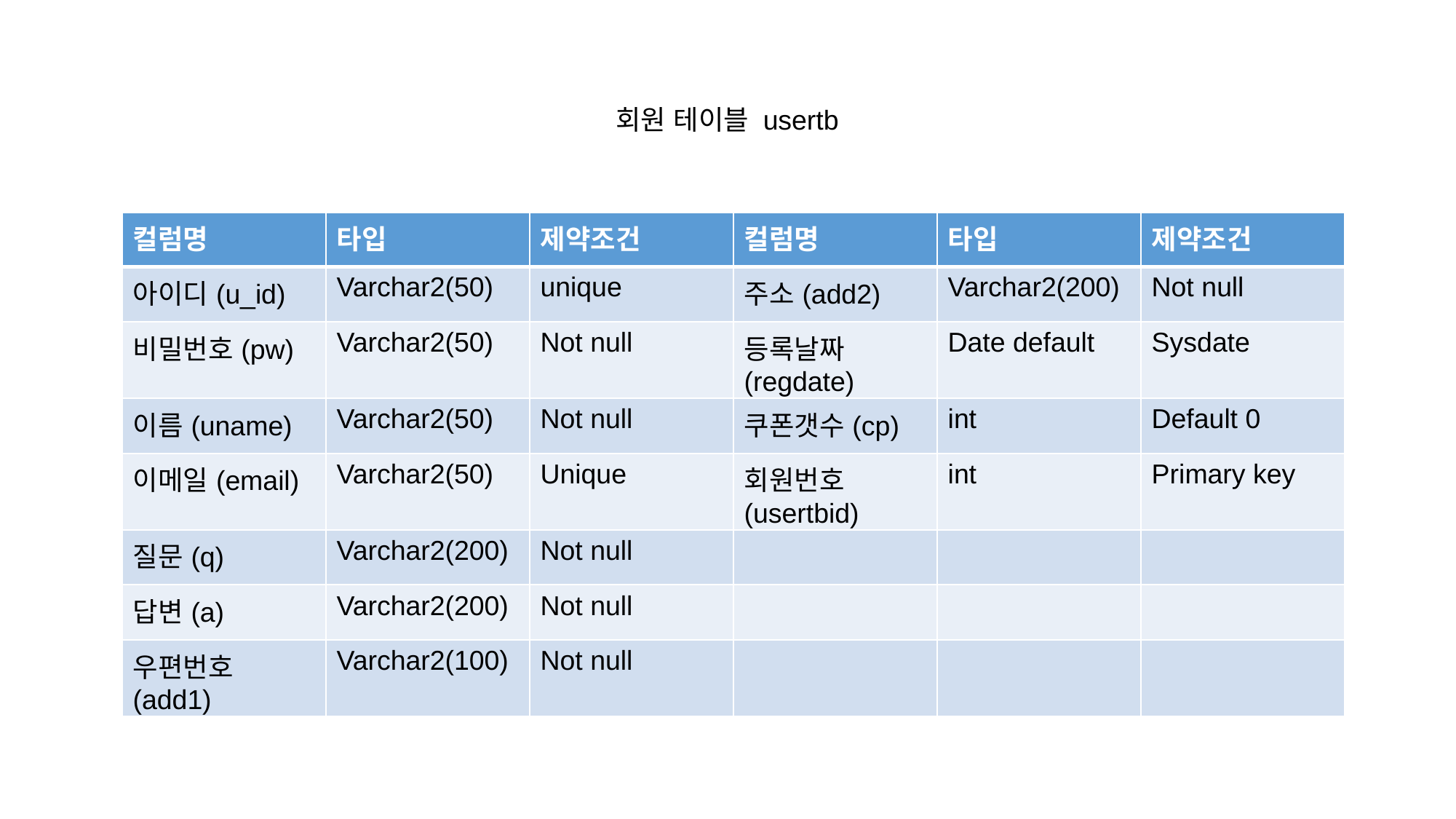

회원 테이블 usertb
| 컬럼명 | 타입 | 제약조건 | 컬럼명 | 타입 | 제약조건 |
| --- | --- | --- | --- | --- | --- |
| 아이디(u\_id) | Varchar2(50) | unique | 주소(add2) | Varchar2(200) | Not null |
| 비밀번호(pw) | Varchar2(50) | Not null | 등록날짜(regdate) | Date default | Sysdate |
| 이름(uname) | Varchar2(50) | Not null | 쿠폰갯수(cp) | int | Default 0 |
| 이메일(email) | Varchar2(50) | Unique | 회원번호(usertbid) | int | Primary key |
| 질문(q) | Varchar2(200) | Not null |  |  |  |
| 답변(a) | Varchar2(200) | Not null |  |  |  |
| 우편번호(add1) | Varchar2(100) | Not null |  |  |  |